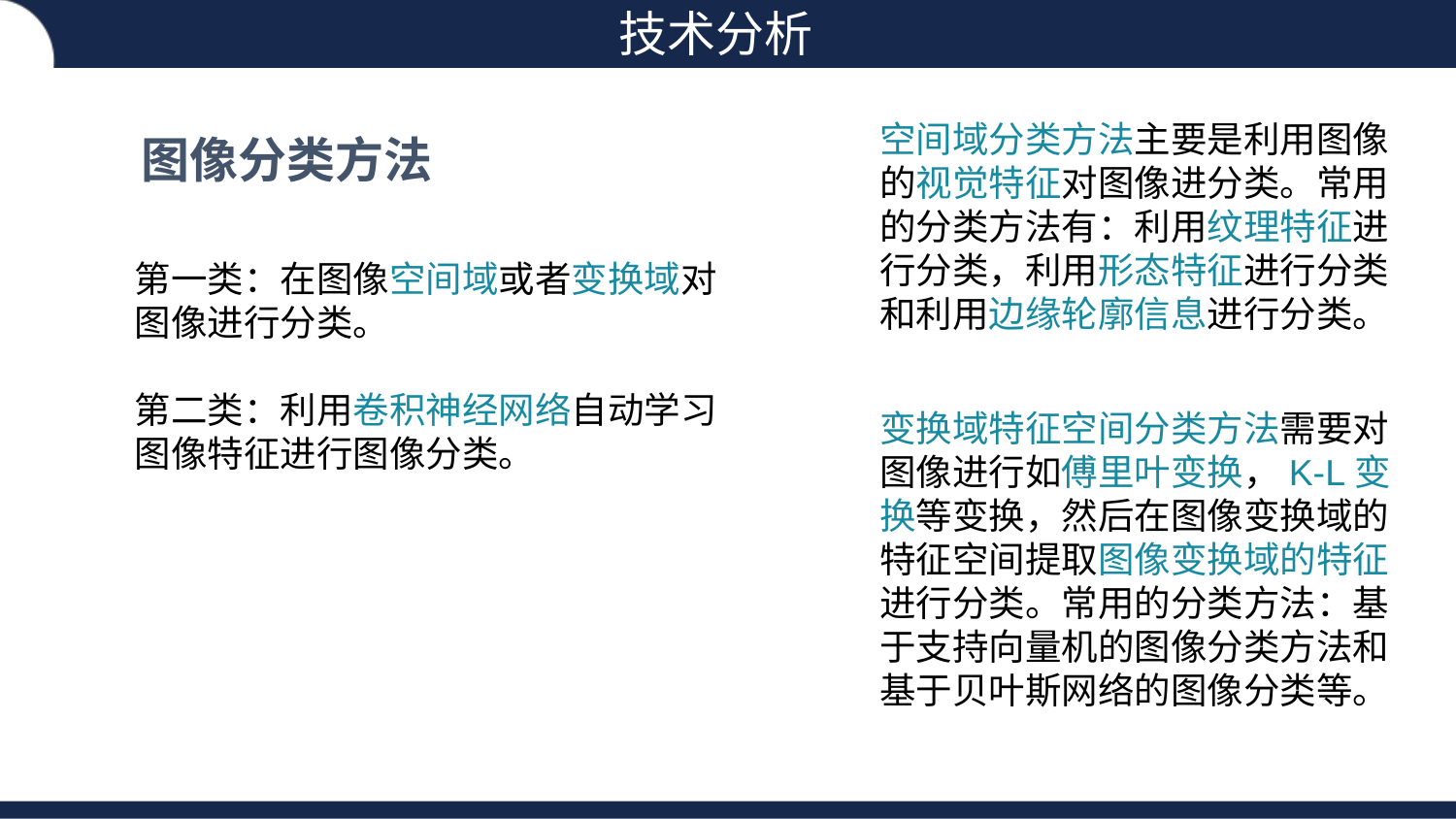

技术分析
空间域分类方法主要是利用图像的视觉特征对图像进分类。常用的分类方法有：利用纹理特征进行分类，利用形态特征进行分类和利用边缘轮廓信息进行分类。

图像分类方法
第一类：在图像空间域或者变换域对图像进行分类。

第二类：利用卷积神经网络自动学习图像特征进行图像分类。
变换域特征空间分类方法需要对图像进行如傅里叶变换，K-L变换等变换，然后在图像变换域的特征空间提取图像变换域的特征进行分类。常用的分类方法：基于支持向量机的图像分类方法和基于贝叶斯网络的图像分类等。